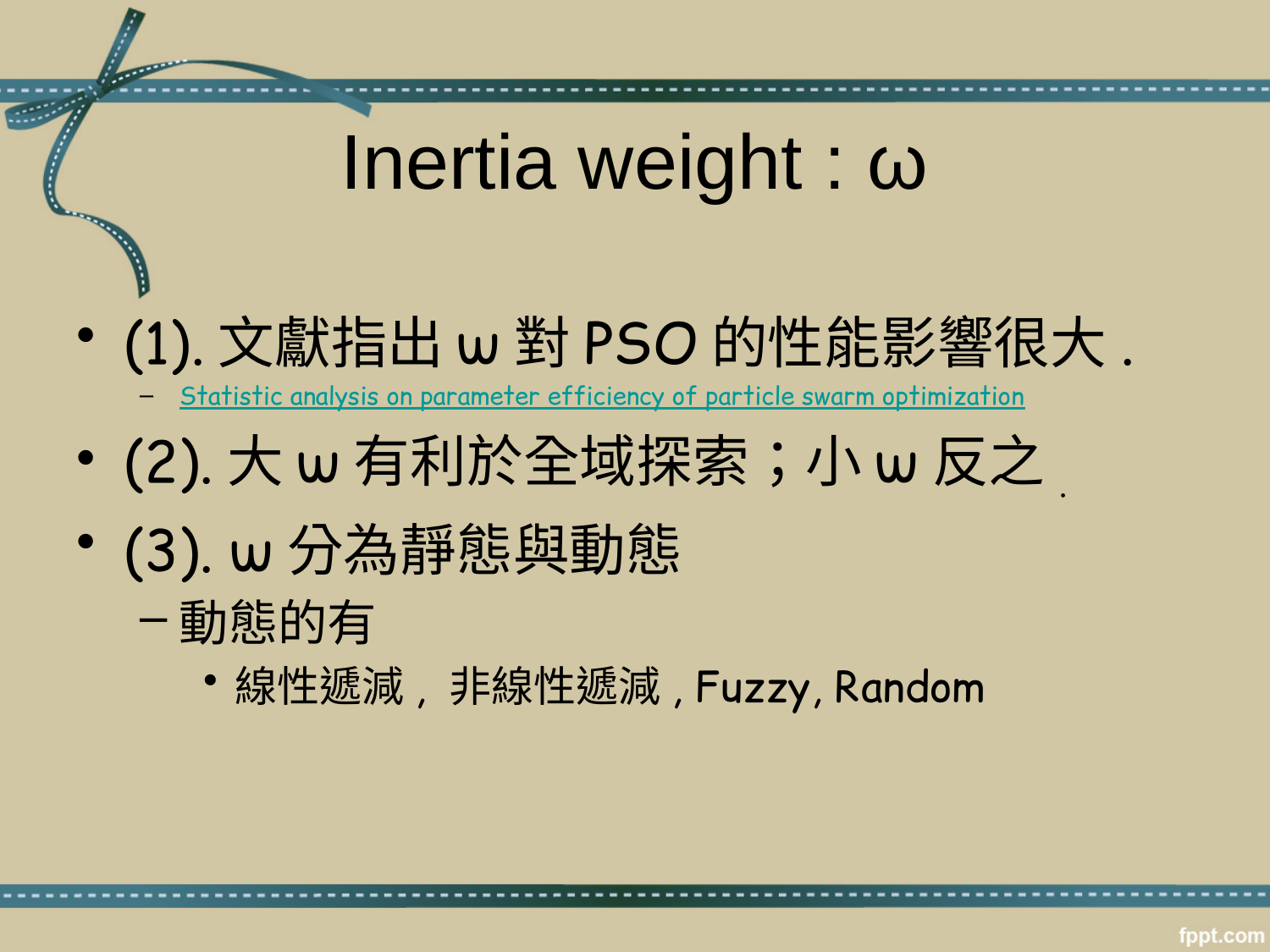

# Inertia weight : ω

(1).文獻指出ω對PSO的性能影響很大.
Statistic analysis on parameter efficiency of particle swarm optimization
(2).大ω有利於全域探索；小ω反之.
(3). ω分為靜態與動態
動態的有
線性遞減, 非線性遞減, Fuzzy, Random